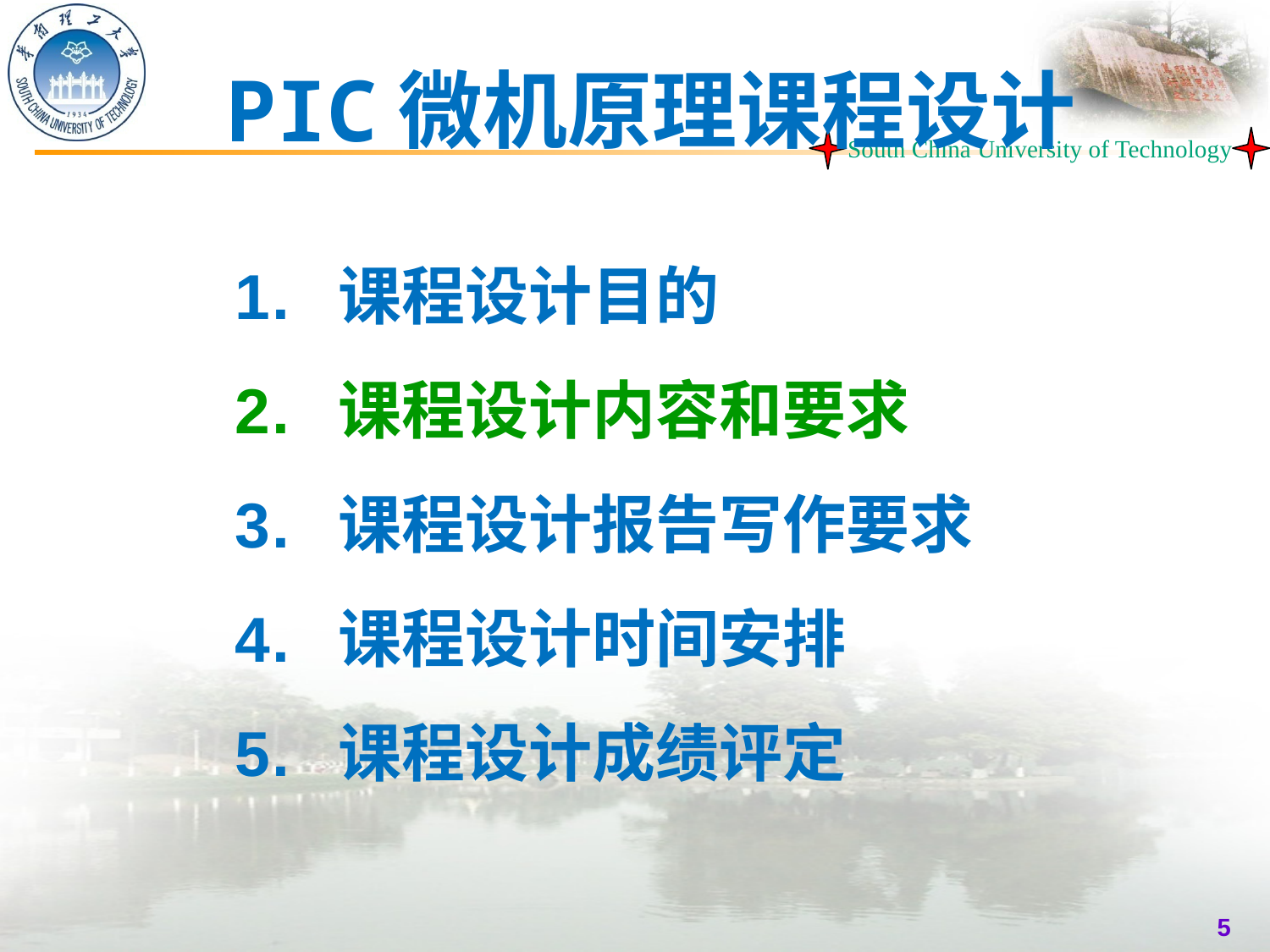

PIC微机原理课程设计
课程设计目的
课程设计内容和要求
课程设计报告写作要求
课程设计时间安排
课程设计成绩评定